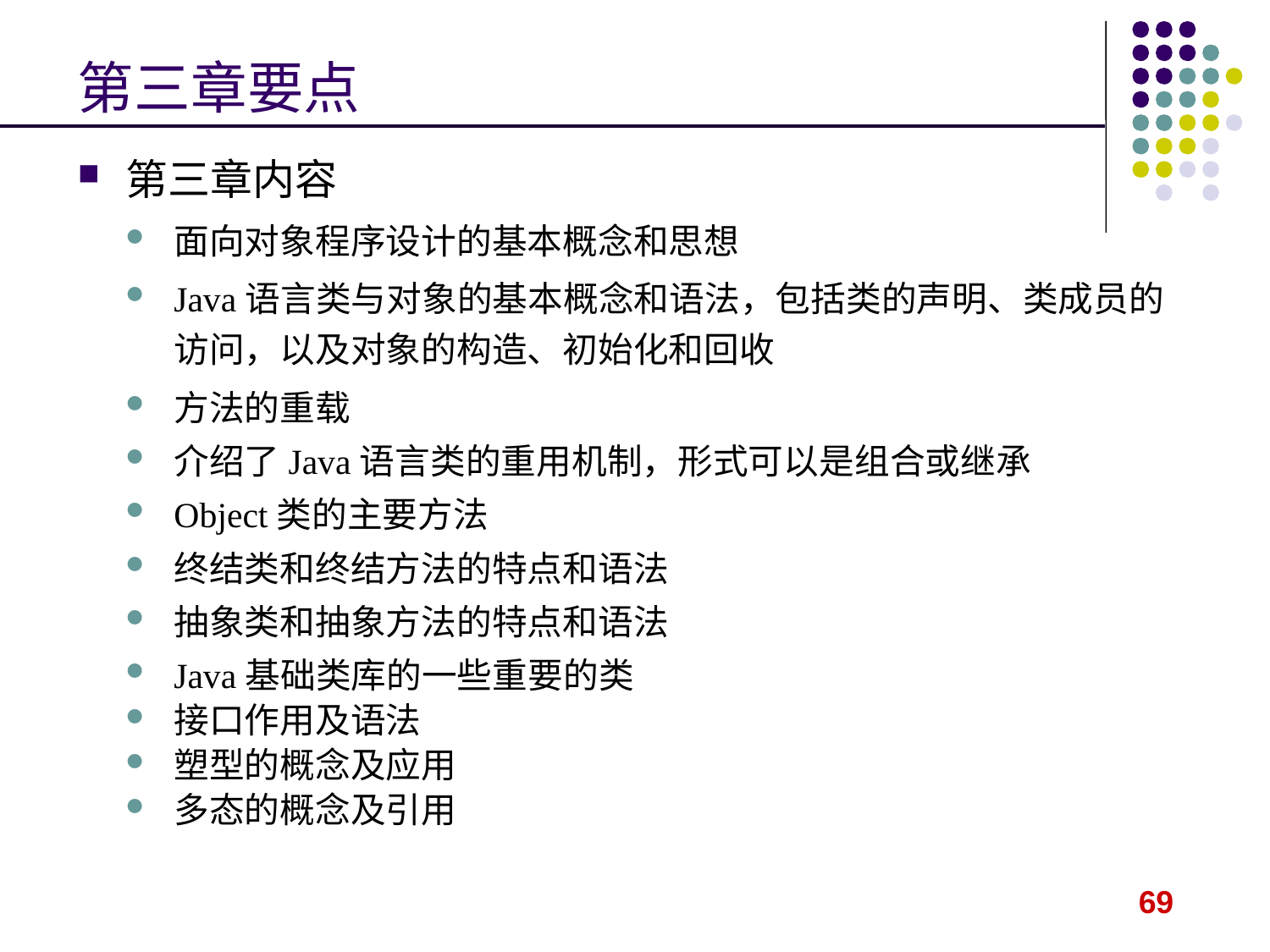

# 第三章要点
第三章内容
面向对象程序设计的基本概念和思想
Java语言类与对象的基本概念和语法，包括类的声明、类成员的访问，以及对象的构造、初始化和回收
方法的重载
介绍了Java语言类的重用机制，形式可以是组合或继承
Object类的主要方法
终结类和终结方法的特点和语法
抽象类和抽象方法的特点和语法
Java基础类库的一些重要的类
接口作用及语法
塑型的概念及应用
多态的概念及引用